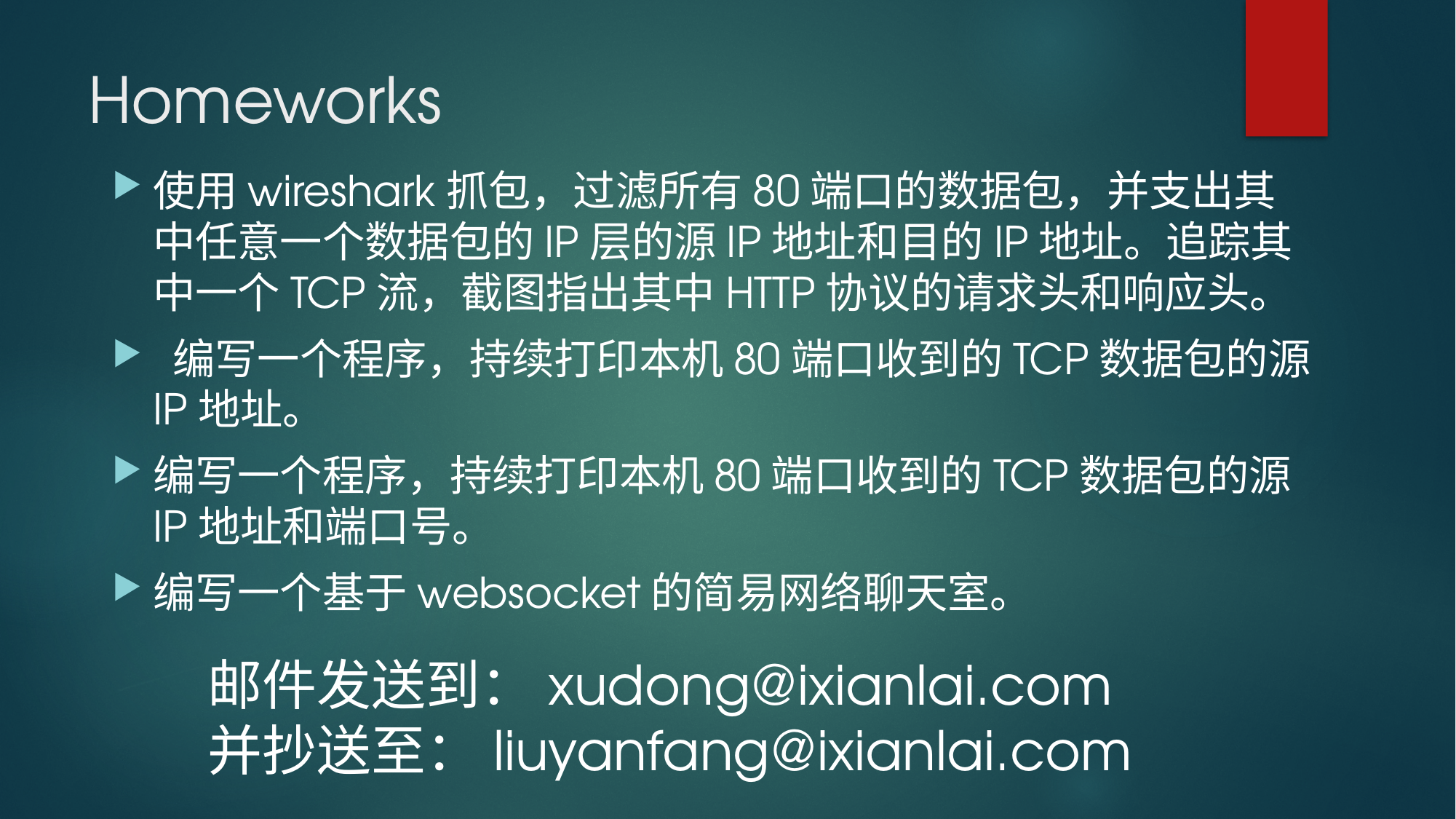

# Homeworks
使用wireshark抓包，过滤所有80端口的数据包，并支出其中任意一个数据包的IP层的源IP地址和目的IP地址。追踪其中一个TCP流，截图指出其中HTTP协议的请求头和响应头。
 编写一个程序，持续打印本机80端口收到的TCP数据包的源IP地址。
编写一个程序，持续打印本机80端口收到的TCP数据包的源IP地址和端口号。
编写一个基于websocket的简易网络聊天室。
邮件发送到：xudong@ixianlai.com
并抄送至：liuyanfang@ixianlai.com